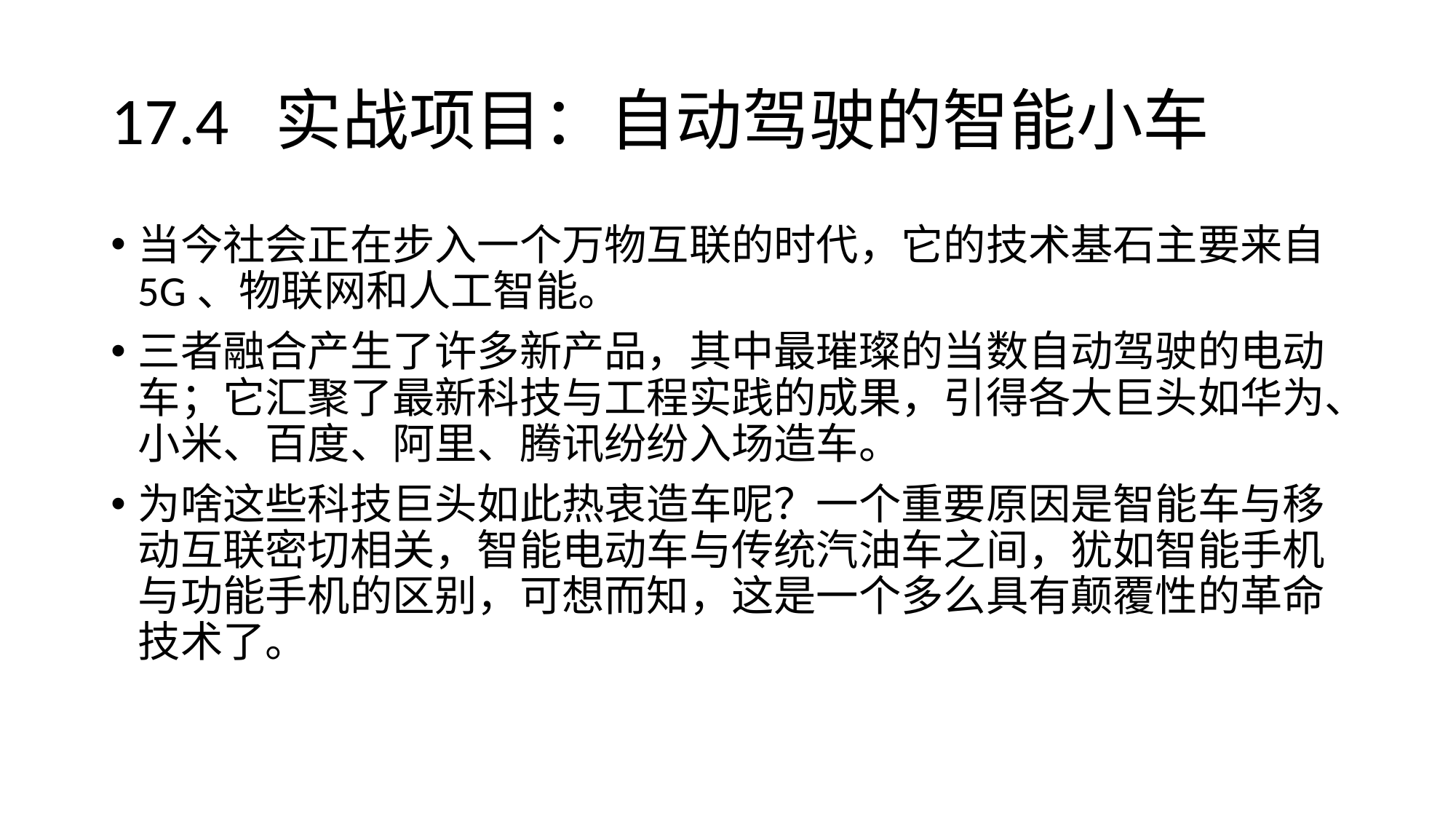

# 17.4  实战项目：自动驾驶的智能小车
当今社会正在步入一个万物互联的时代，它的技术基石主要来自5G、物联网和人工智能。
三者融合产生了许多新产品，其中最璀璨的当数自动驾驶的电动车；它汇聚了最新科技与工程实践的成果，引得各大巨头如华为、小米、百度、阿里、腾讯纷纷入场造车。
为啥这些科技巨头如此热衷造车呢？一个重要原因是智能车与移动互联密切相关，智能电动车与传统汽油车之间，犹如智能手机与功能手机的区别，可想而知，这是一个多么具有颠覆性的革命技术了。